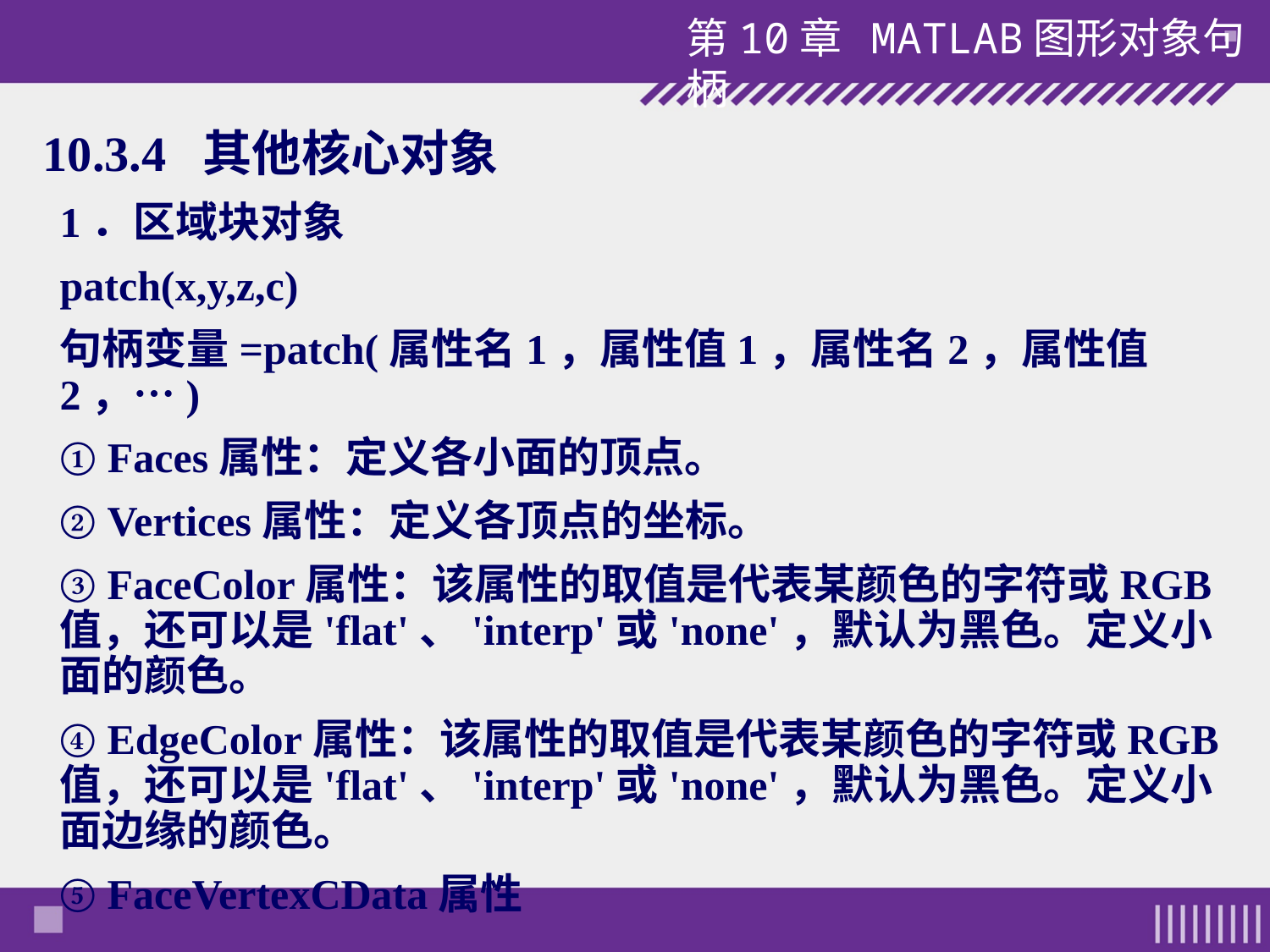

# 10.3.4  其他核心对象
1．区域块对象
patch(x,y,z,c)
句柄变量=patch(属性名1，属性值1，属性名2，属性值2，…)
① Faces属性：定义各小面的顶点。
② Vertices属性：定义各顶点的坐标。
③ FaceColor属性：该属性的取值是代表某颜色的字符或RGB值，还可以是'flat'、'interp'或'none'，默认为黑色。定义小面的颜色。
④ EdgeColor属性：该属性的取值是代表某颜色的字符或RGB值，还可以是'flat'、'interp'或'none'，默认为黑色。定义小面边缘的颜色。
⑤ FaceVertexCData属性